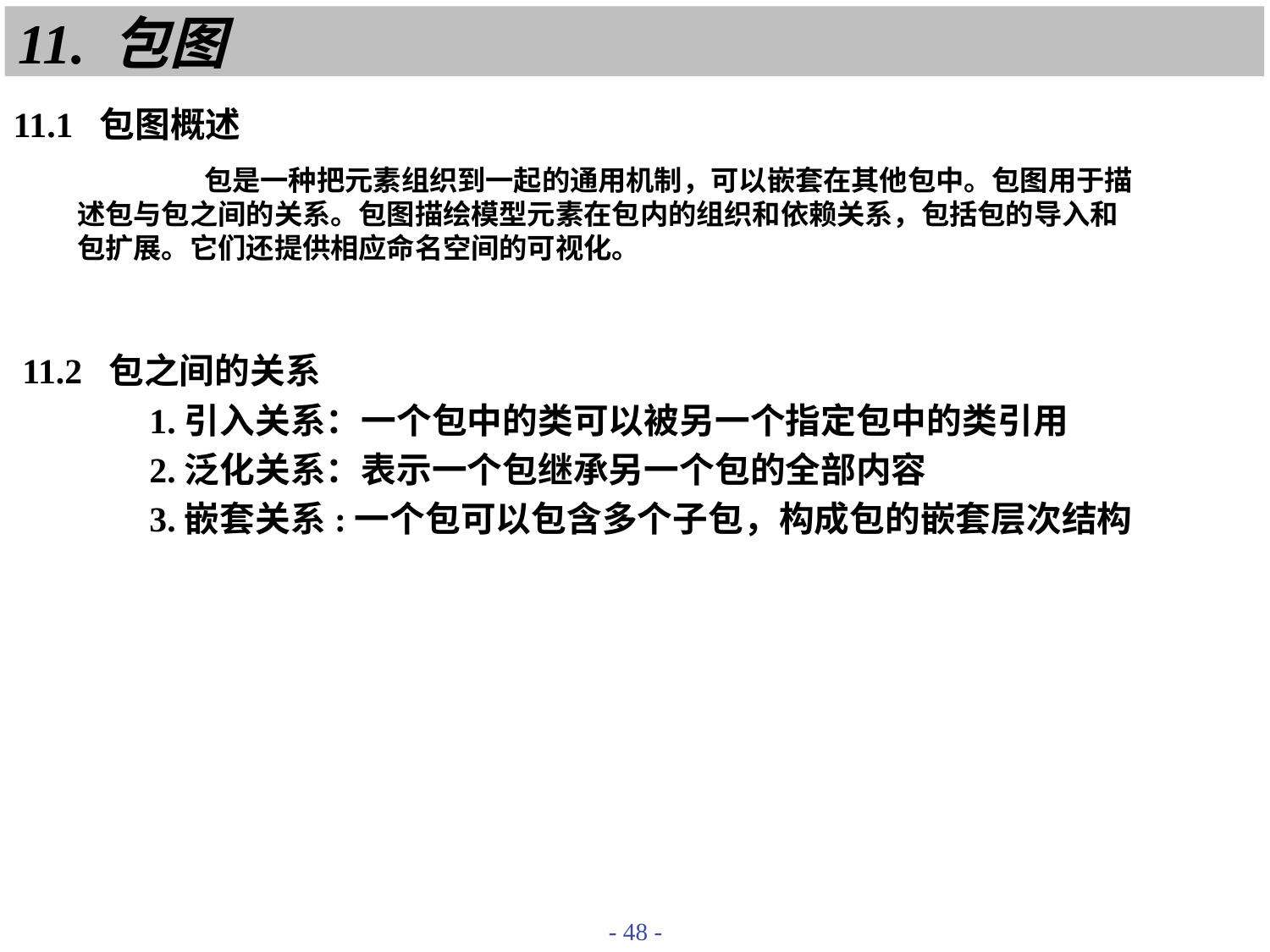

# 11. 包图
11.1  包图概述
	包是一种把元素组织到一起的通用机制，可以嵌套在其他包中。包图用于描述包与包之间的关系。包图描绘模型元素在包内的组织和依赖关系，包括包的导入和包扩展。它们还提供相应命名空间的可视化。

11.2  包之间的关系
	1.引入关系：一个包中的类可以被另一个指定包中的类引用
	2.泛化关系：表示一个包继承另一个包的全部内容
	3.嵌套关系:一个包可以包含多个子包，构成包的嵌套层次结构